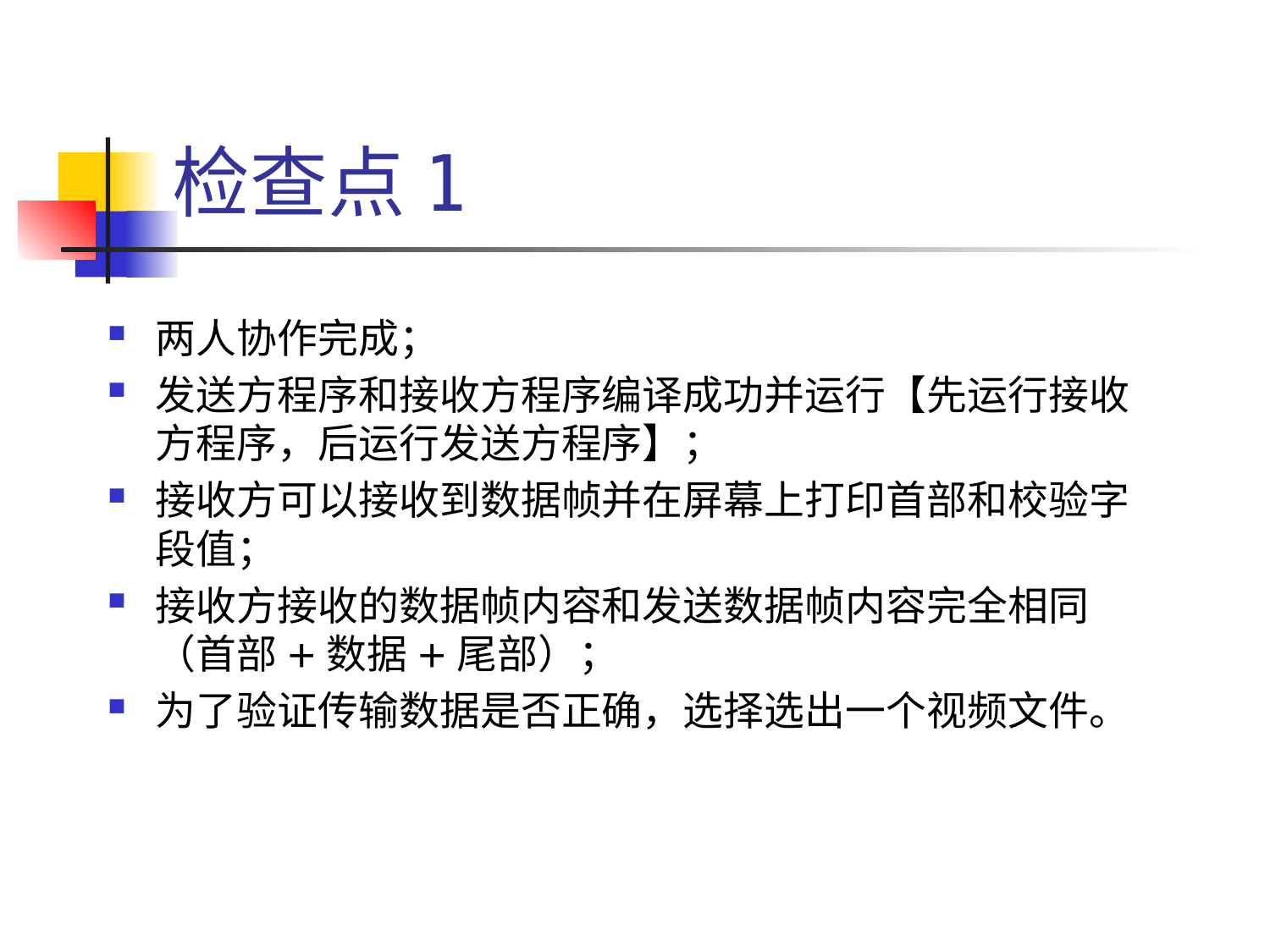

# 检查点1
两人协作完成；
发送方程序和接收方程序编译成功并运行【先运行接收方程序，后运行发送方程序】；
接收方可以接收到数据帧并在屏幕上打印首部和校验字段值；
接收方接收的数据帧内容和发送数据帧内容完全相同（首部+数据+尾部）；
为了验证传输数据是否正确，选择选出一个视频文件。